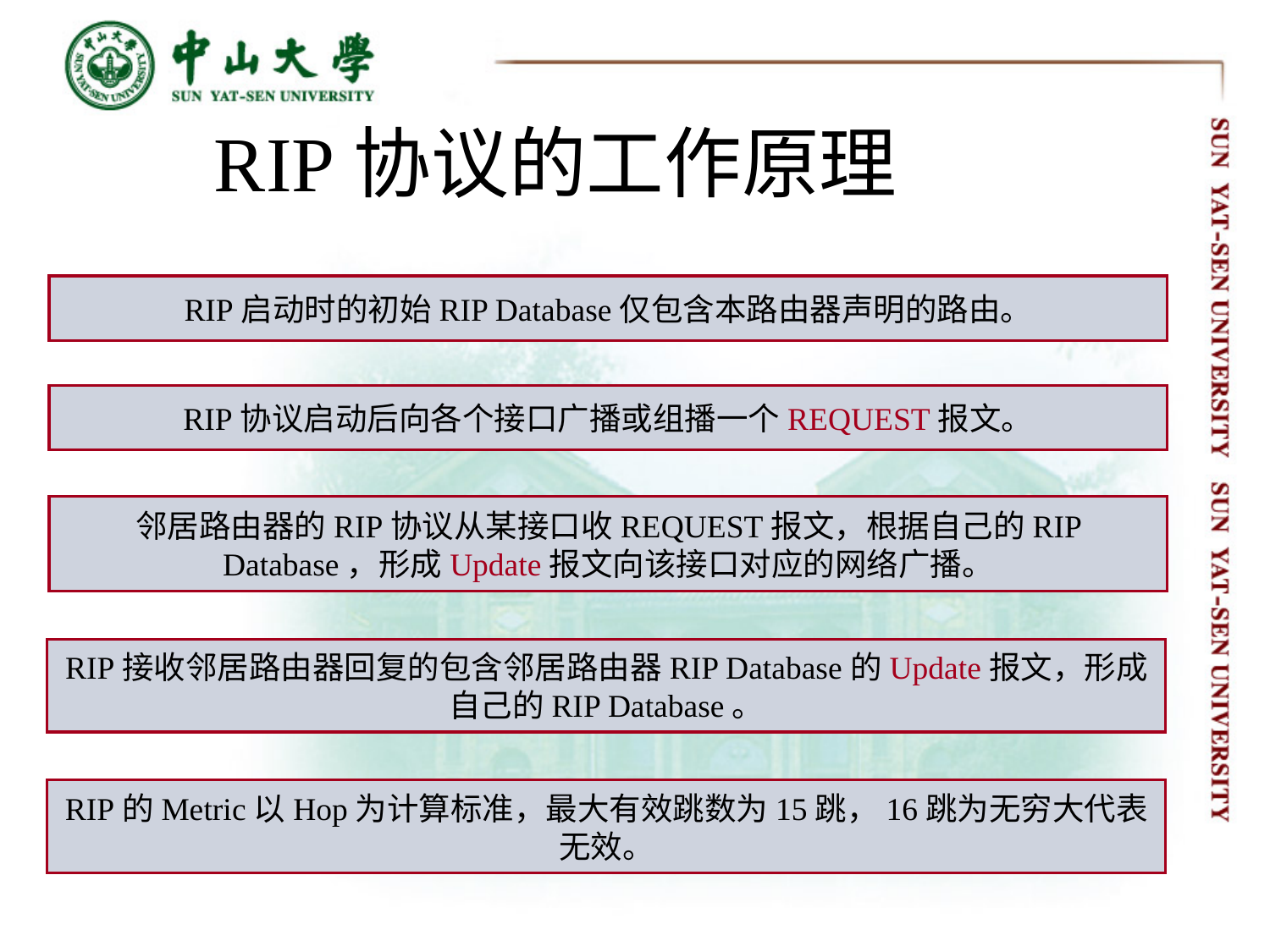

RIP协议的工作原理
RIP启动时的初始RIP Database仅包含本路由器声明的路由。
RIP协议启动后向各个接口广播或组播一个REQUEST报文。
邻居路由器的RIP协议从某接口收REQUEST报文，根据自己的RIP Database，形成Update报文向该接口对应的网络广播。
RIP接收邻居路由器回复的包含邻居路由器RIP Database的Update报文，形成自己的RIP Database。
RIP的Metric以Hop为计算标准，最大有效跳数为15跳，16跳为无穷大代表无效。